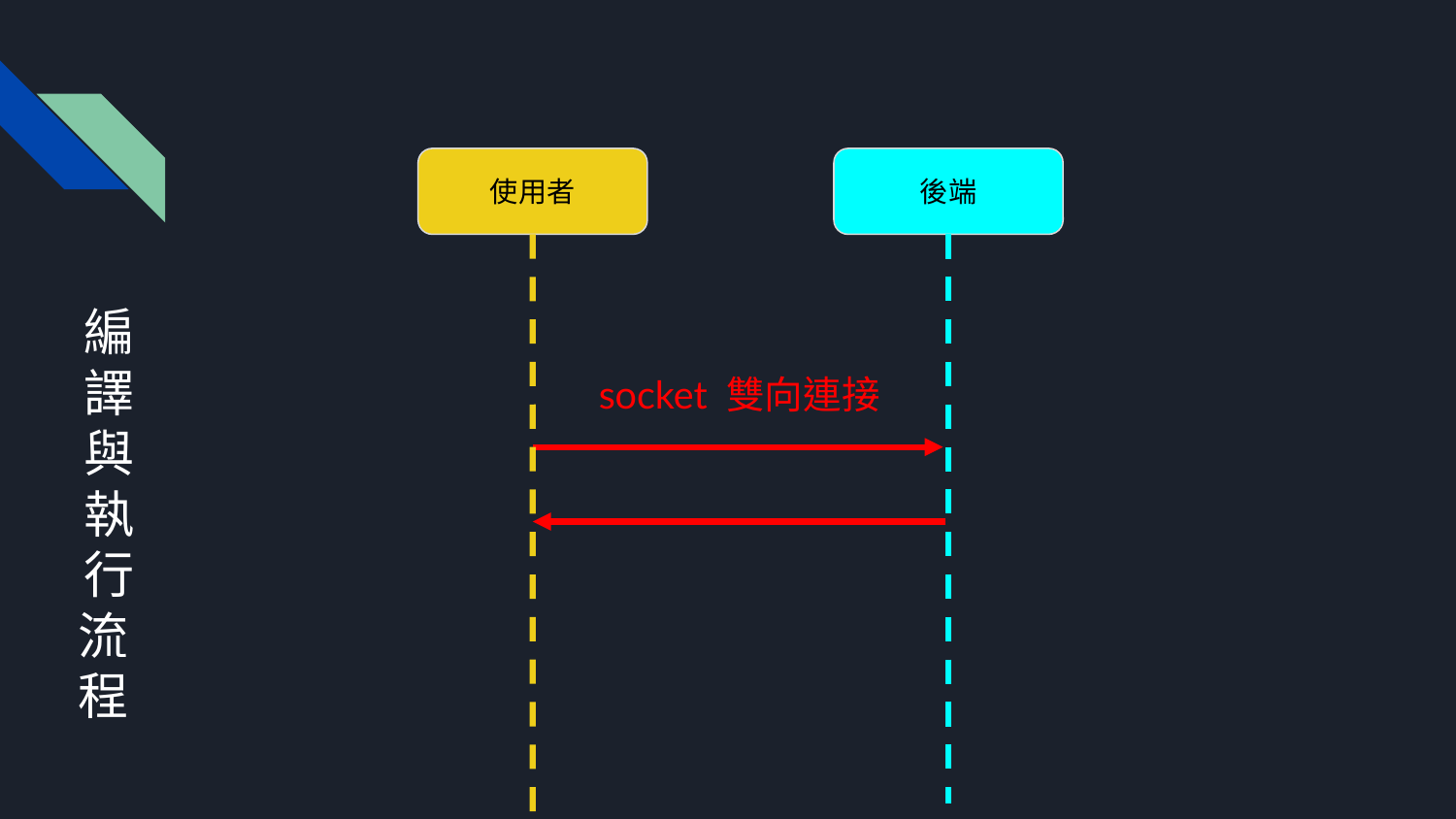

使用者
後端
編譯
與
執行
流程
socket 雙向連接